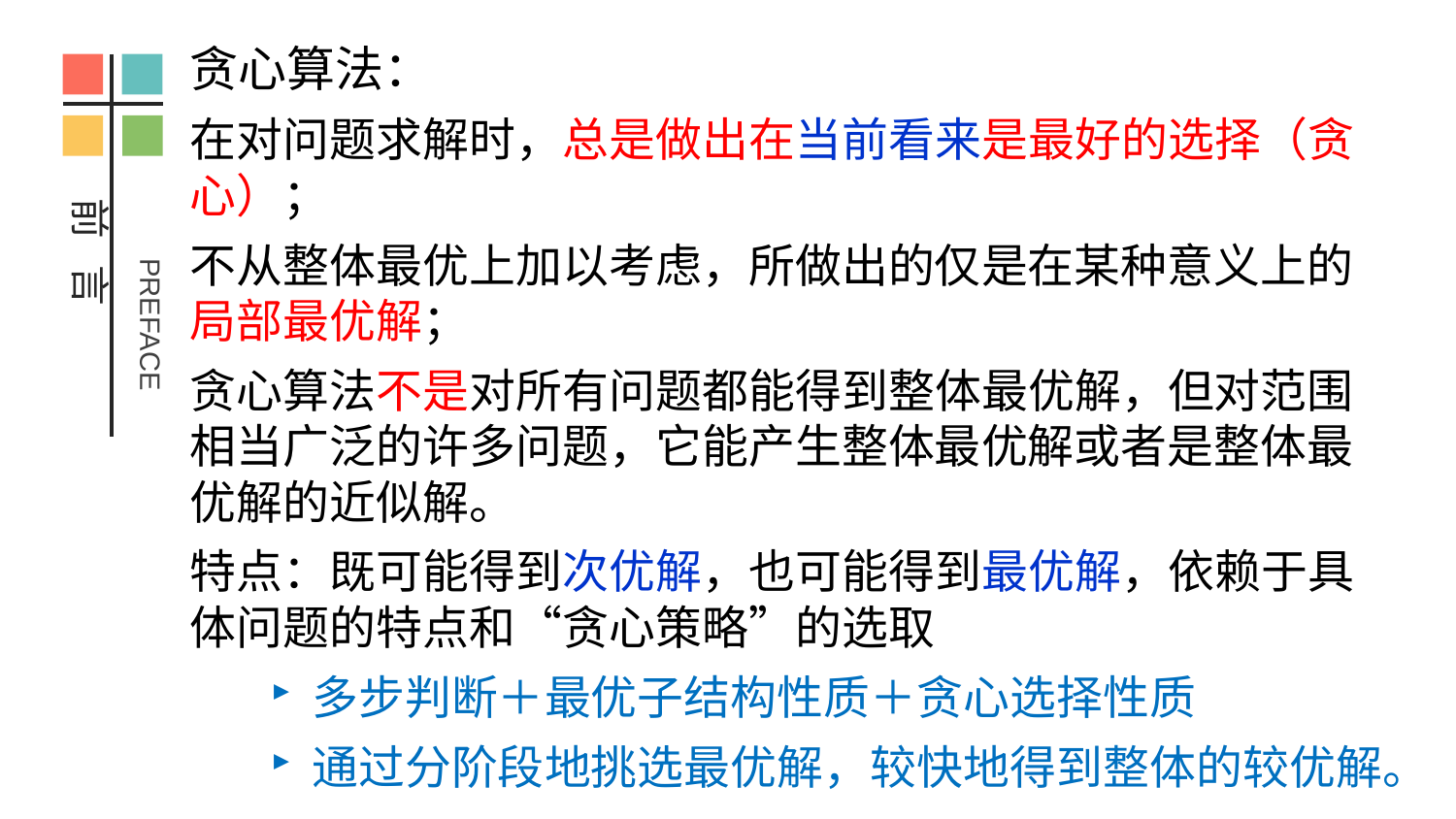

贪心算法：
在对问题求解时，总是做出在当前看来是最好的选择（贪心）；
不从整体最优上加以考虑，所做出的仅是在某种意义上的局部最优解；
贪心算法不是对所有问题都能得到整体最优解，但对范围相当广泛的许多问题，它能产生整体最优解或者是整体最优解的近似解。
特点：既可能得到次优解，也可能得到最优解，依赖于具体问题的特点和“贪心策略”的选取
多步判断＋最优子结构性质＋贪心选择性质
通过分阶段地挑选最优解，较快地得到整体的较优解。

前   言
PREFACE